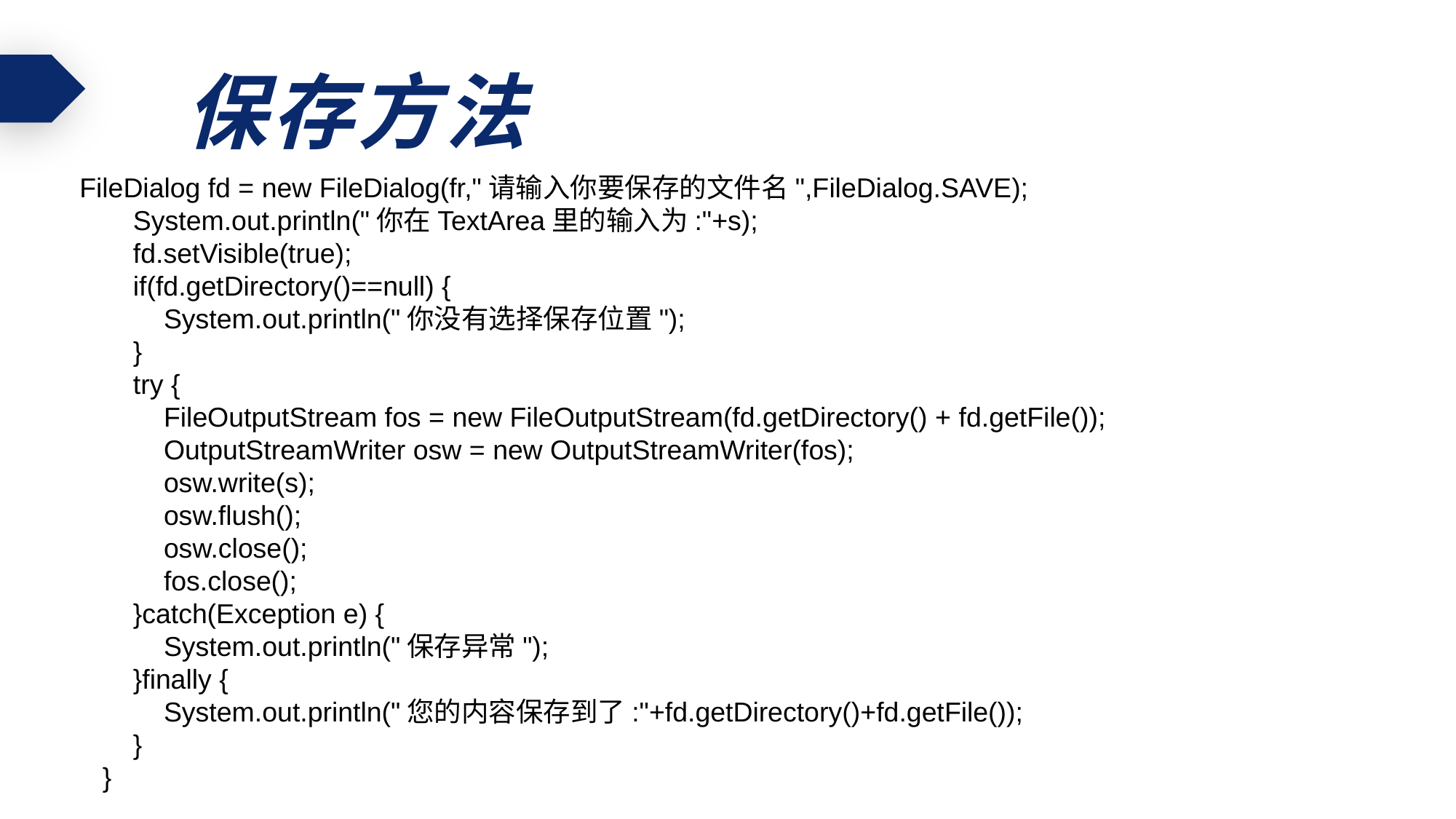

保存方法
 FileDialog fd = new FileDialog(fr,"请输入你要保存的文件名",FileDialog.SAVE);
        System.out.println("你在TextArea里的输入为:"+s);
        fd.setVisible(true);
        if(fd.getDirectory()==null) {
            System.out.println("你没有选择保存位置");
        }
        try {
            FileOutputStream fos = new FileOutputStream(fd.getDirectory() + fd.getFile());
            OutputStreamWriter osw = new OutputStreamWriter(fos);
            osw.write(s);
            osw.flush();
            osw.close();
            fos.close();
        }catch(Exception e) {
            System.out.println("保存异常");
        }finally {
            System.out.println("您的内容保存到了:"+fd.getDirectory()+fd.getFile());
        }
    }